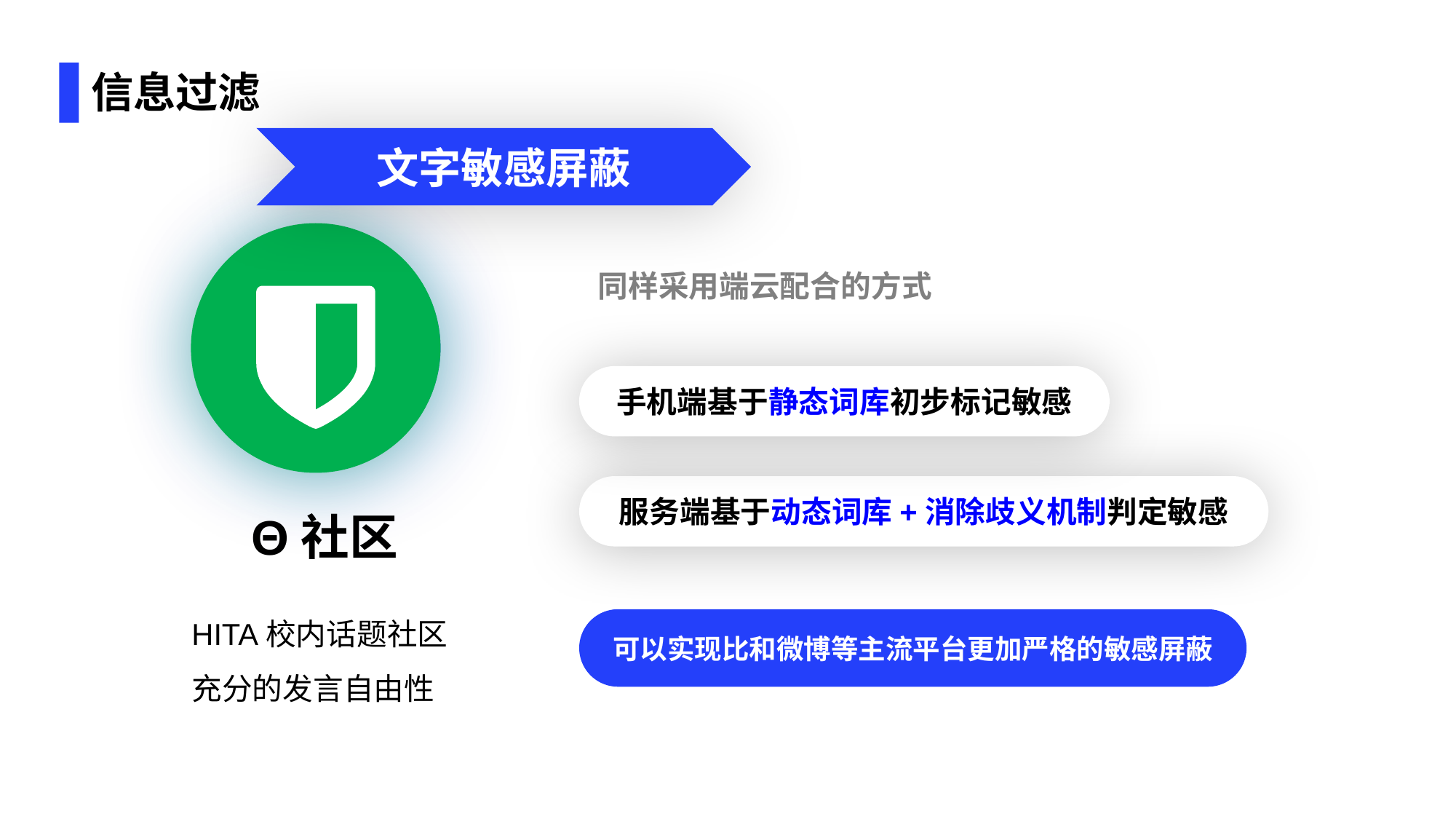

# 信息过滤
文字敏感屏蔽

同样采用端云配合的方式

手机端基于静态词库初步标记敏感
服务端基于动态词库+消除歧义机制判定敏感
Θ社区
HITA校内话题社区
充分的发言自由性
可以实现比和微博等主流平台更加严格的敏感屏蔽